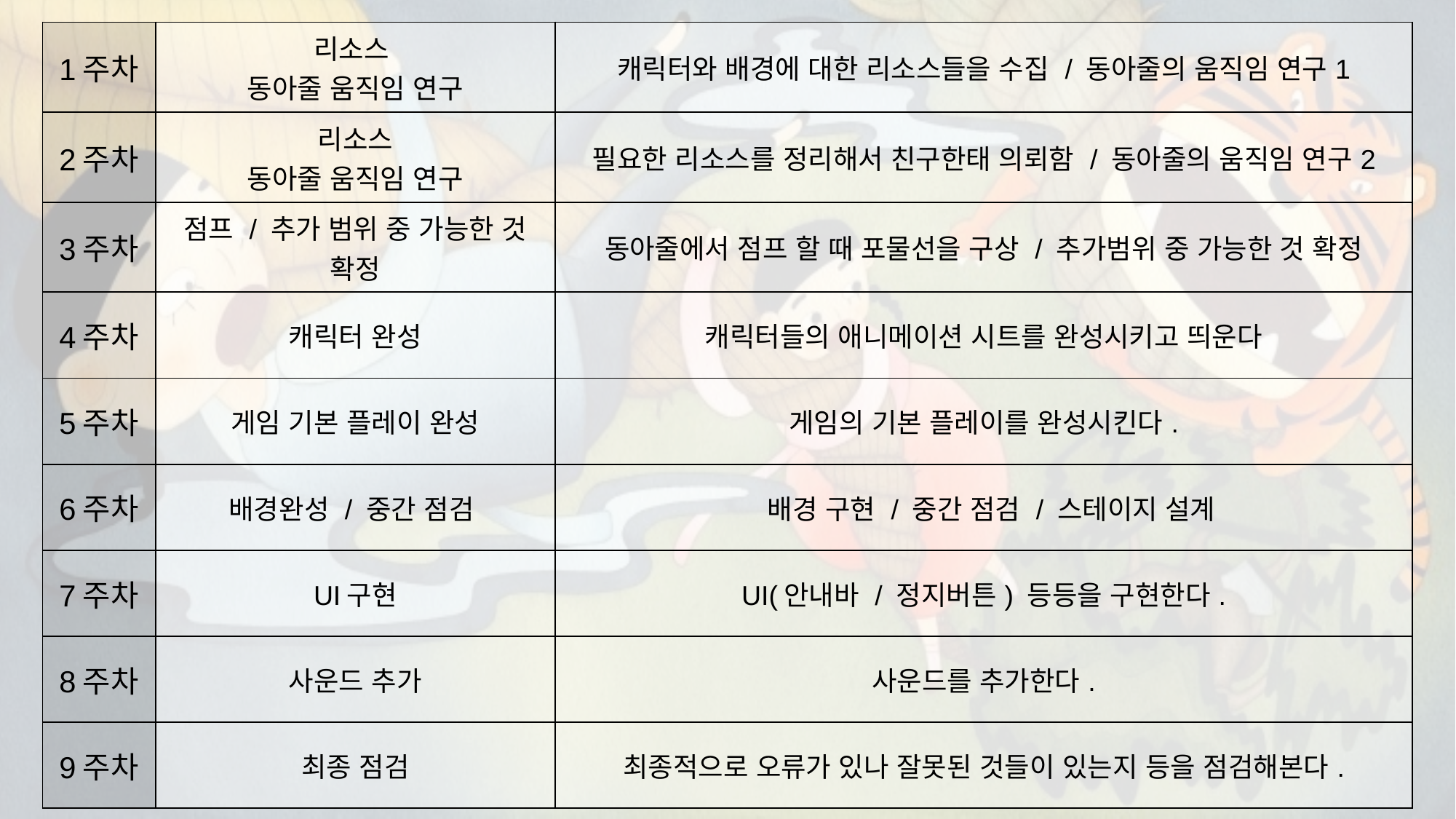

| 1주차 | 리소스 동아줄 움직임 연구 | 캐릭터와 배경에 대한 리소스들을 수집 / 동아줄의 움직임 연구1 |
| --- | --- | --- |
| 2주차 | 리소스 동아줄 움직임 연구 | 필요한 리소스를 정리해서 친구한태 의뢰함 / 동아줄의 움직임 연구2 |
| 3주차 | 점프 / 추가 범위 중 가능한 것 확정 | 동아줄에서 점프 할 때 포물선을 구상 / 추가범위 중 가능한 것 확정 |
| 4주차 | 캐릭터 완성 | 캐릭터들의 애니메이션 시트를 완성시키고 띄운다 |
| 5주차 | 게임 기본 플레이 완성 | 게임의 기본 플레이를 완성시킨다. |
| 6주차 | 배경완성 / 중간 점검 | 배경 구현 / 중간 점검 / 스테이지 설계 |
| 7주차 | UI구현 | UI(안내바 / 정지버튼) 등등을 구현한다. |
| 8주차 | 사운드 추가 | 사운드를 추가한다. |
| 9주차 | 최종 점검 | 최종적으로 오류가 있나 잘못된 것들이 있는지 등을 점검해본다. |